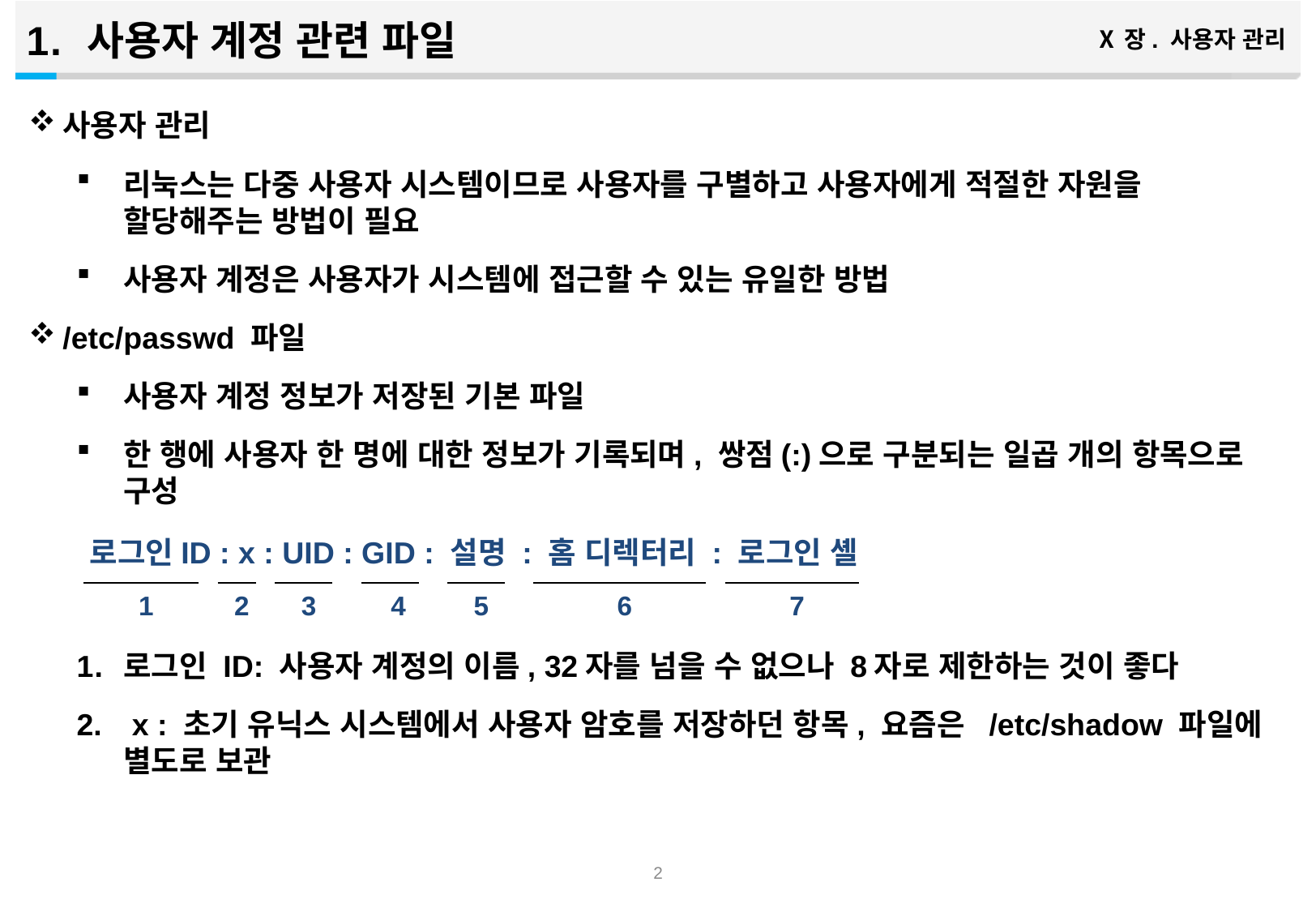

사용자 계정 관련 파일
Ⅹ장. 사용자 관리
사용자 관리
리눅스는 다중 사용자 시스템이므로 사용자를 구별하고 사용자에게 적절한 자원을 할당해주는 방법이 필요
사용자 계정은 사용자가 시스템에 접근할 수 있는 유일한 방법
/etc/passwd 파일
사용자 계정 정보가 저장된 기본 파일
한 행에 사용자 한 명에 대한 정보가 기록되며, 쌍점(:)으로 구분되는 일곱 개의 항목으로 구성

로그인 ID: 사용자 계정의 이름, 32자를 넘을 수 없으나 8자로 제한하는 것이 좋다
 x : 초기 유닉스 시스템에서 사용자 암호를 저장하던 항목, 요즘은  /etc/shadow 파일에 별도로 보관
로그인ID : x : UID : GID : 설명 : 홈 디렉터리 : 로그인 셸
1
2
3
4
5
6
7
2